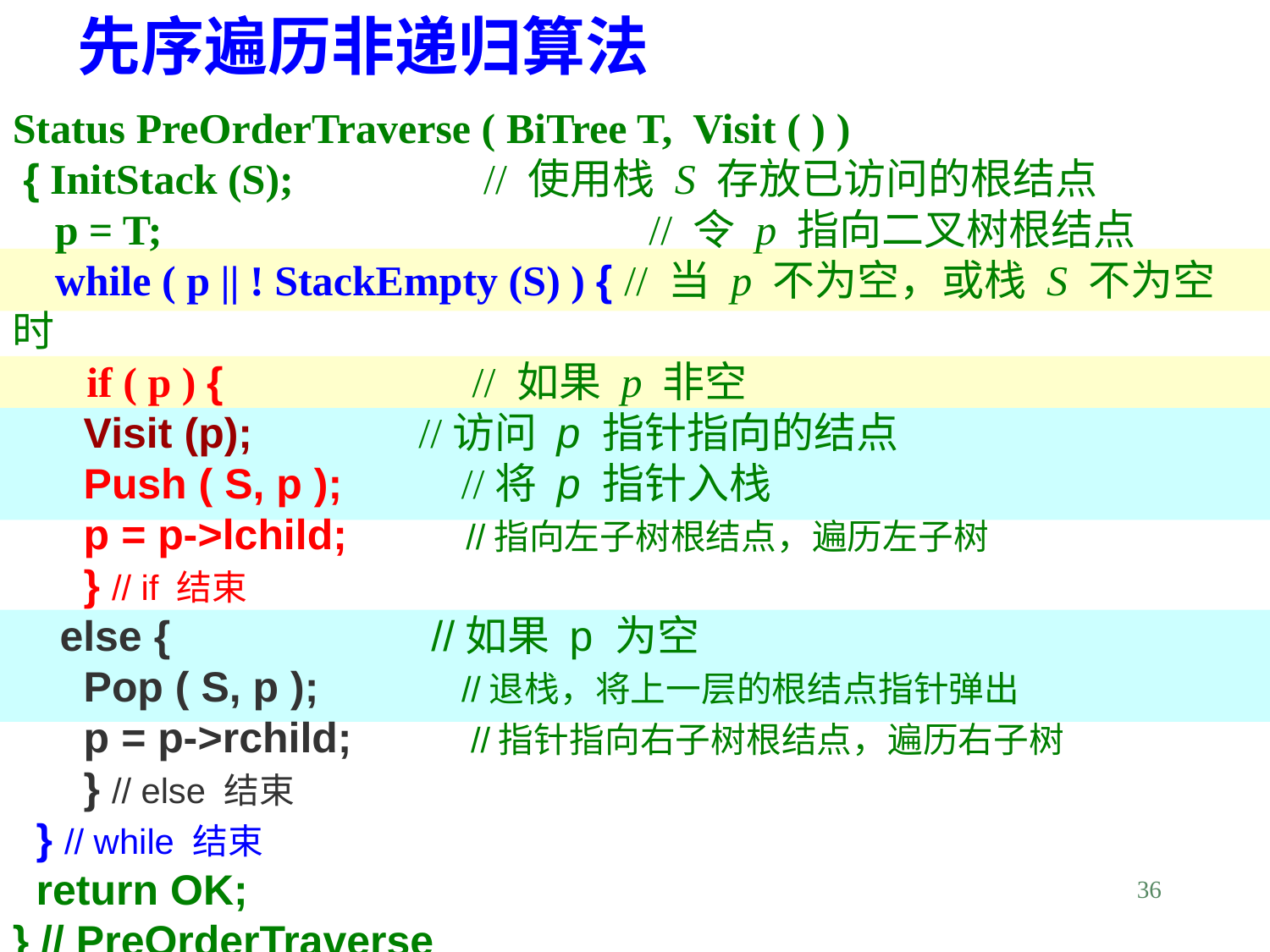

先序遍历非递归算法
Status PreOrderTraverse ( BiTree T,  Visit ( ) )
 { InitStack (S);                // 使用栈 S 存放已访问的根结点
    p = T;                                              // 令 p 指向二叉树根结点
    while ( p || ! StackEmpty (S) ) { // 当 p 不为空，或栈 S 不为空时
       if ( p ) {                     // 如果 p 非空
      Visit (p);              //访问 p 指针指向的结点
      Push ( S, p );          //将 p 指针入栈
      p = p->lchild;          //指向左子树根结点，遍历左子树
      } // if 结束
    else {                      //如果 p 为空
      Pop ( S, p );            //退栈，将上一层的根结点指针弹出
      p = p->rchild;          //指针指向右子树根结点，遍历右子树
      } // else 结束
  } // while 结束
  return OK;
} // PreOrderTraverse

36